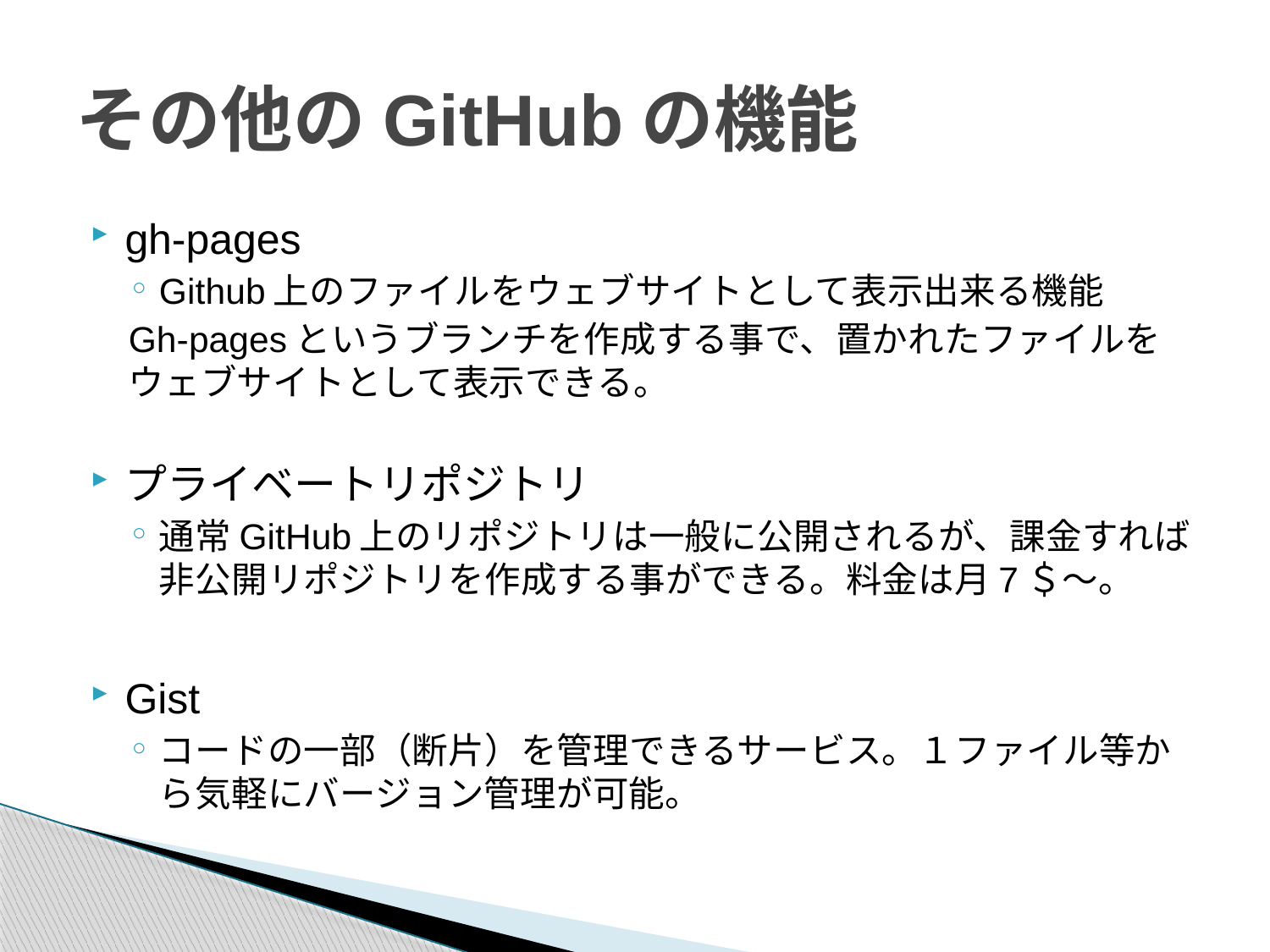

# その他のGitHubの機能
gh-pages
Github上のファイルをウェブサイトとして表示出来る機能
Gh-pagesというブランチを作成する事で、置かれたファイルをウェブサイトとして表示できる。

プライベートリポジトリ
通常GitHub上のリポジトリは一般に公開されるが、課金すれば非公開リポジトリを作成する事ができる。料金は月7＄～。

Gist
コードの一部（断片）を管理できるサービス。１ファイル等から気軽にバージョン管理が可能。